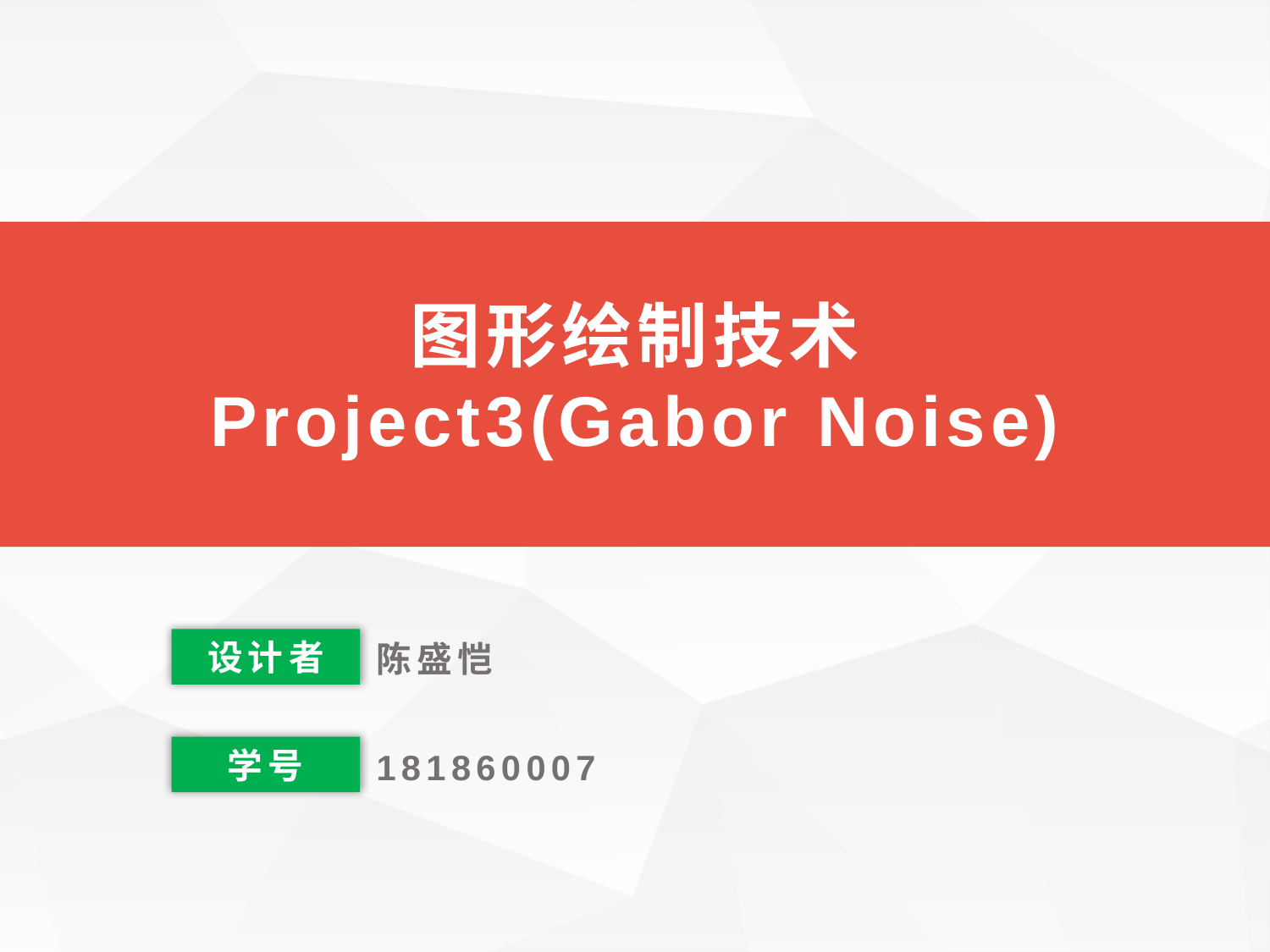

我们毕业啦
其实是答辩的标题地方
图形绘制技术
Project3(Gabor Noise)

设计者
陈盛恺
学号
181860007